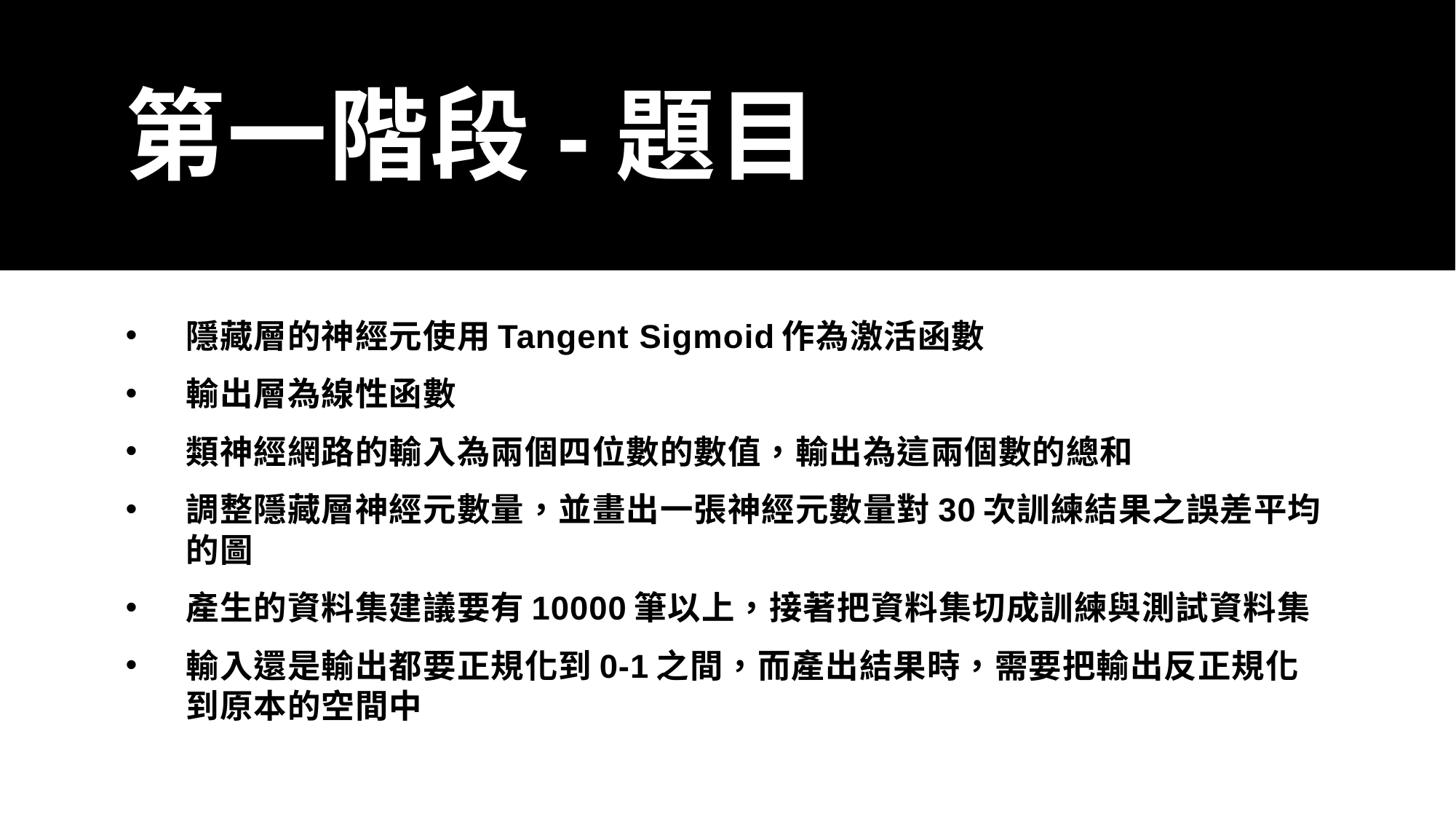

# 第一階段-題目
隱藏層的神經元使用Tangent Sigmoid作為激活函數
輸出層為線性函數
類神經網路的輸入為兩個四位數的數值，輸出為這兩個數的總和
調整隱藏層神經元數量，並畫出一張神經元數量對30次訓練結果之誤差平均的圖
產生的資料集建議要有10000筆以上，接著把資料集切成訓練與測試資料集
輸入還是輸出都要正規化到0-1之間，而產出結果時，需要把輸出反正規化到原本的空間中